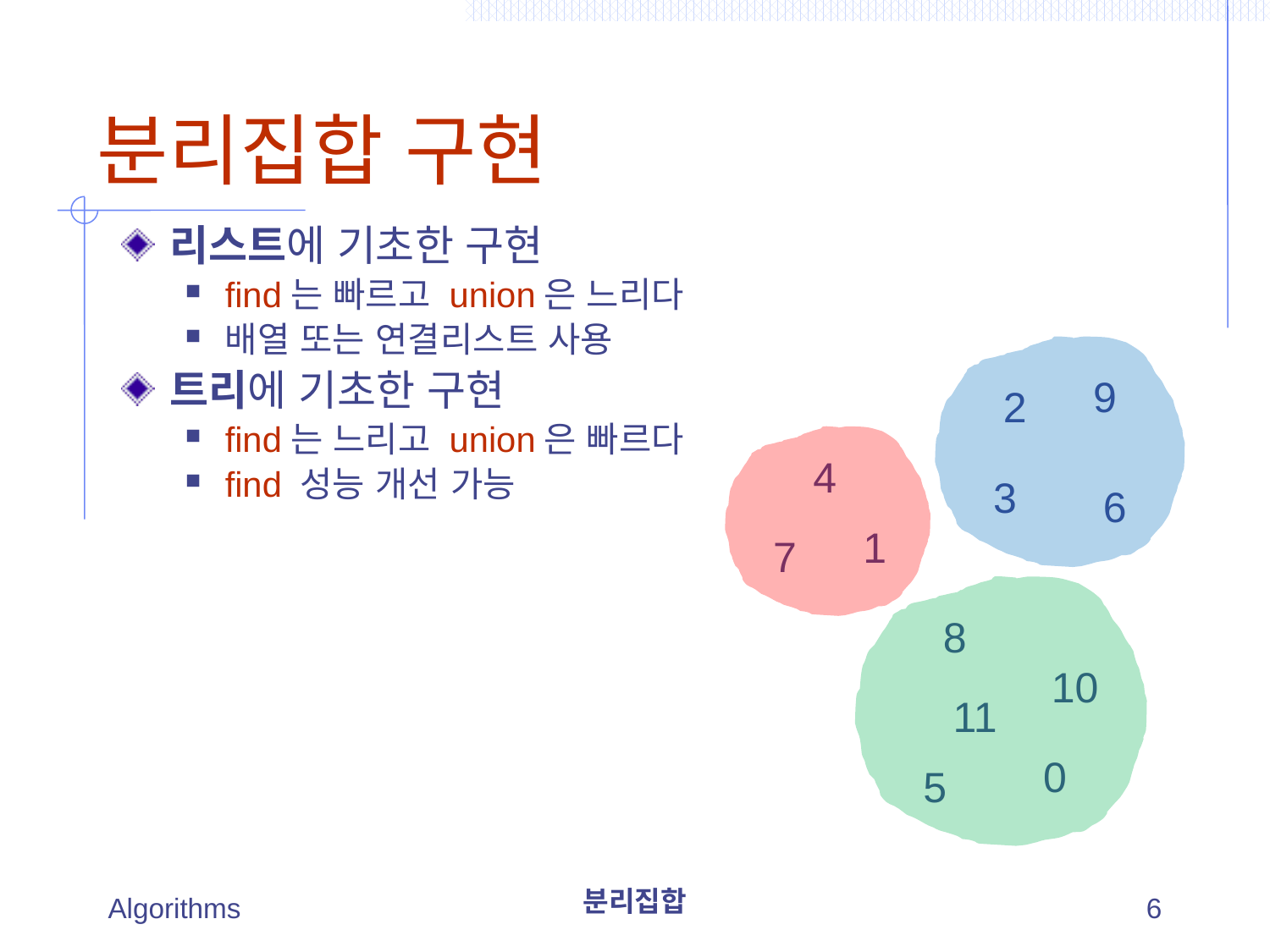

# 분리집합 구현
리스트에 기초한 구현
find는 빠르고 union은 느리다
배열 또는 연결리스트 사용
트리에 기초한 구현
find는 느리고 union은 빠르다
find 성능 개선 가능

9
2

4
3
6
1
7

8
10
11
0
5
Algorithms
분리집합
6